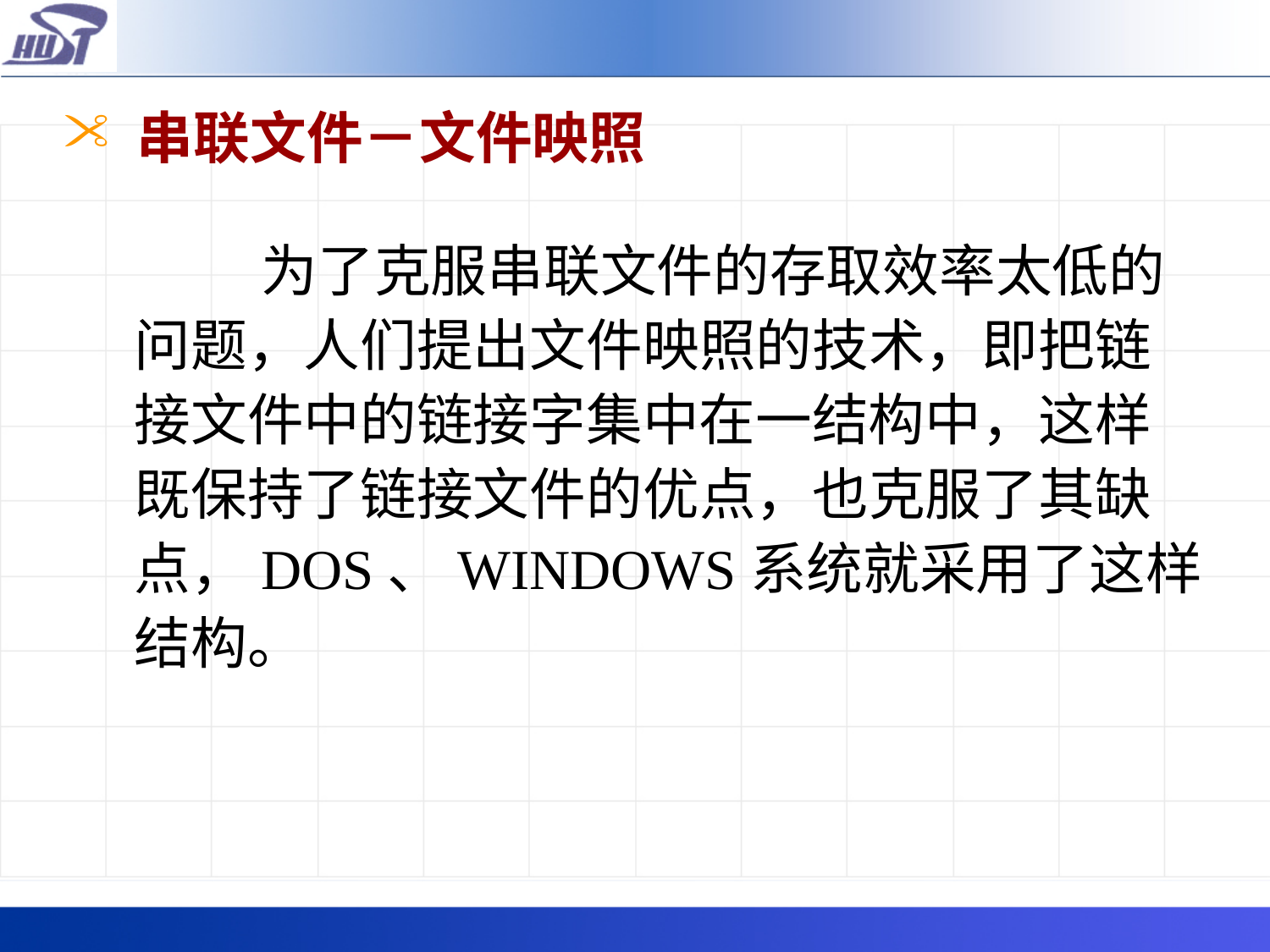

# 串联文件－文件映照
		为了克服串联文件的存取效率太低的问题，人们提出文件映照的技术，即把链接文件中的链接字集中在一结构中，这样既保持了链接文件的优点，也克服了其缺点，DOS、WINDOWS系统就采用了这样结构。